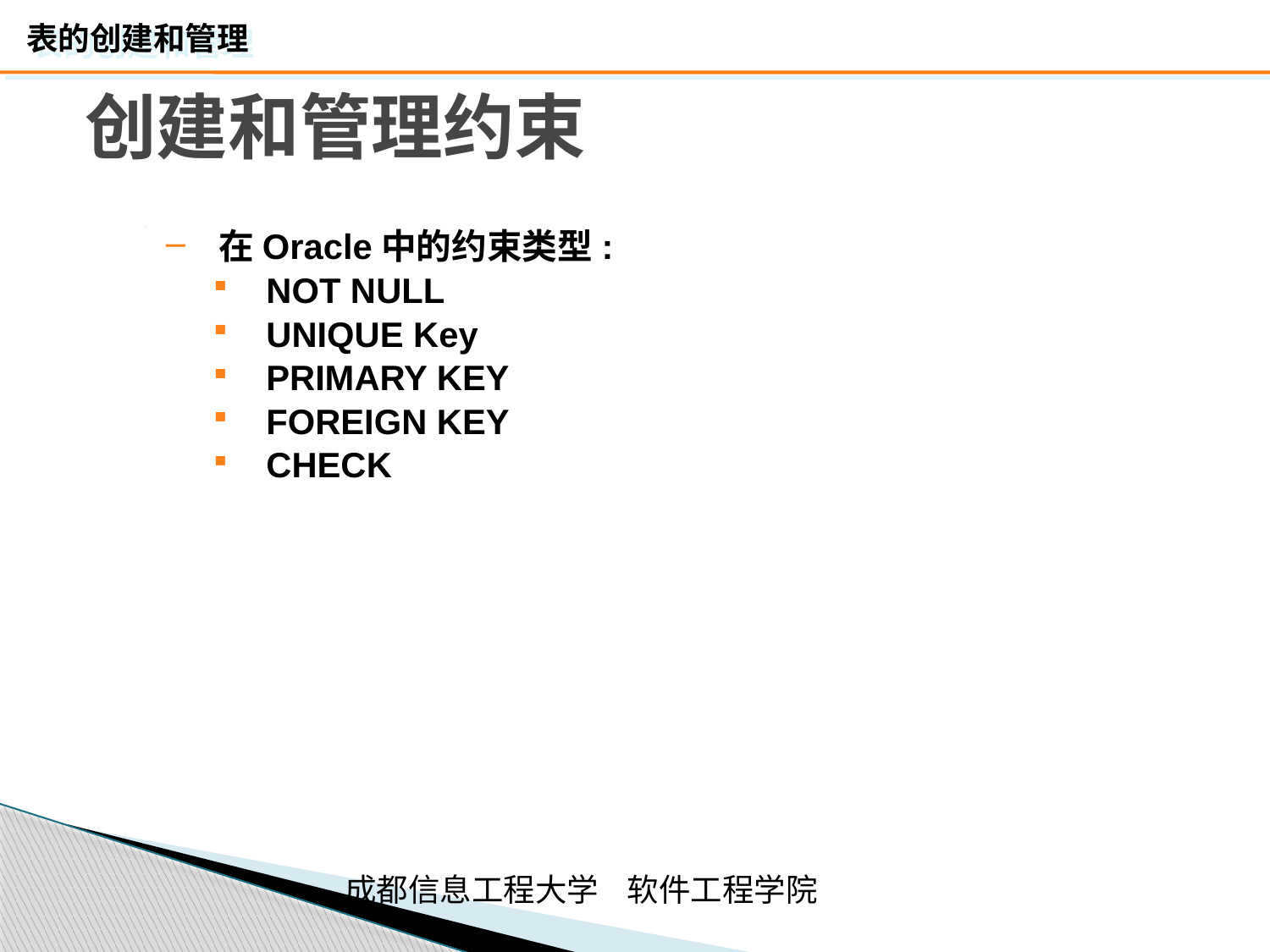

# 创建和管理约束
在Oracle中的约束类型:
NOT NULL
UNIQUE Key
PRIMARY KEY
FOREIGN KEY
CHECK